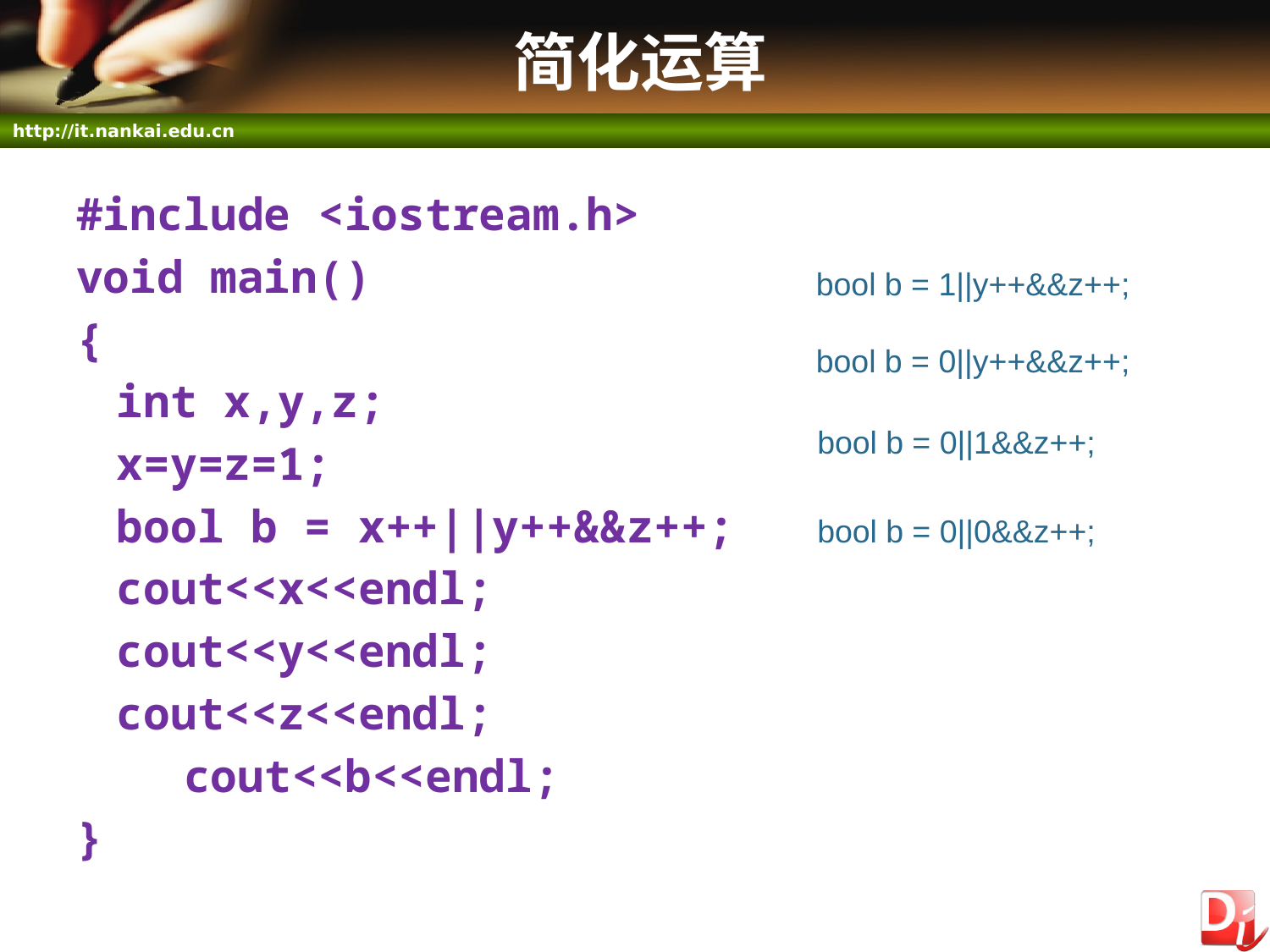

# 简化运算
#include <iostream.h>
void main()
{
	int x,y,z;
	x=y=z=1;
	bool b = x++||y++&&z++;
	cout<<x<<endl;
	cout<<y<<endl;
	cout<<z<<endl;
    cout<<b<<endl;
}
bool b = 1||y++&&z++;
bool b = 0||y++&&z++;
bool b = 0||1&&z++;
bool b = 0||0&&z++;